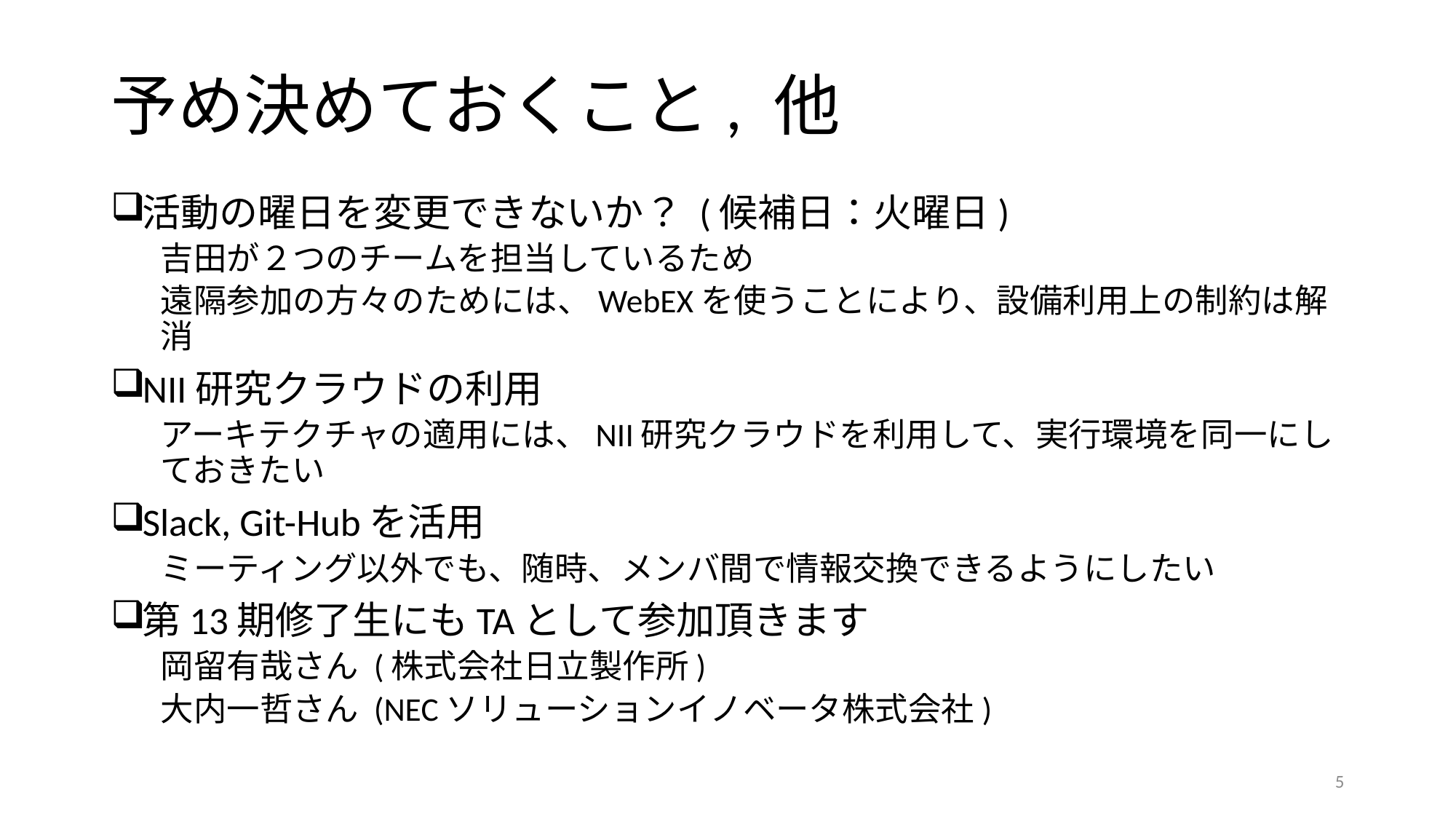

# 予め決めておくこと, 他
活動の曜日を変更できないか？ (候補日：火曜日)
吉田が２つのチームを担当しているため
遠隔参加の方々のためには、WebEXを使うことにより、設備利用上の制約は解消
NII研究クラウドの利用
アーキテクチャの適用には、NII研究クラウドを利用して、実行環境を同一にしておきたい
Slack, Git-Hubを活用
ミーティング以外でも、随時、メンバ間で情報交換できるようにしたい
第13期修了生にもTAとして参加頂きます
岡留有哉さん (株式会社日立製作所)
大内一哲さん (NECソリューションイノベータ株式会社)
5